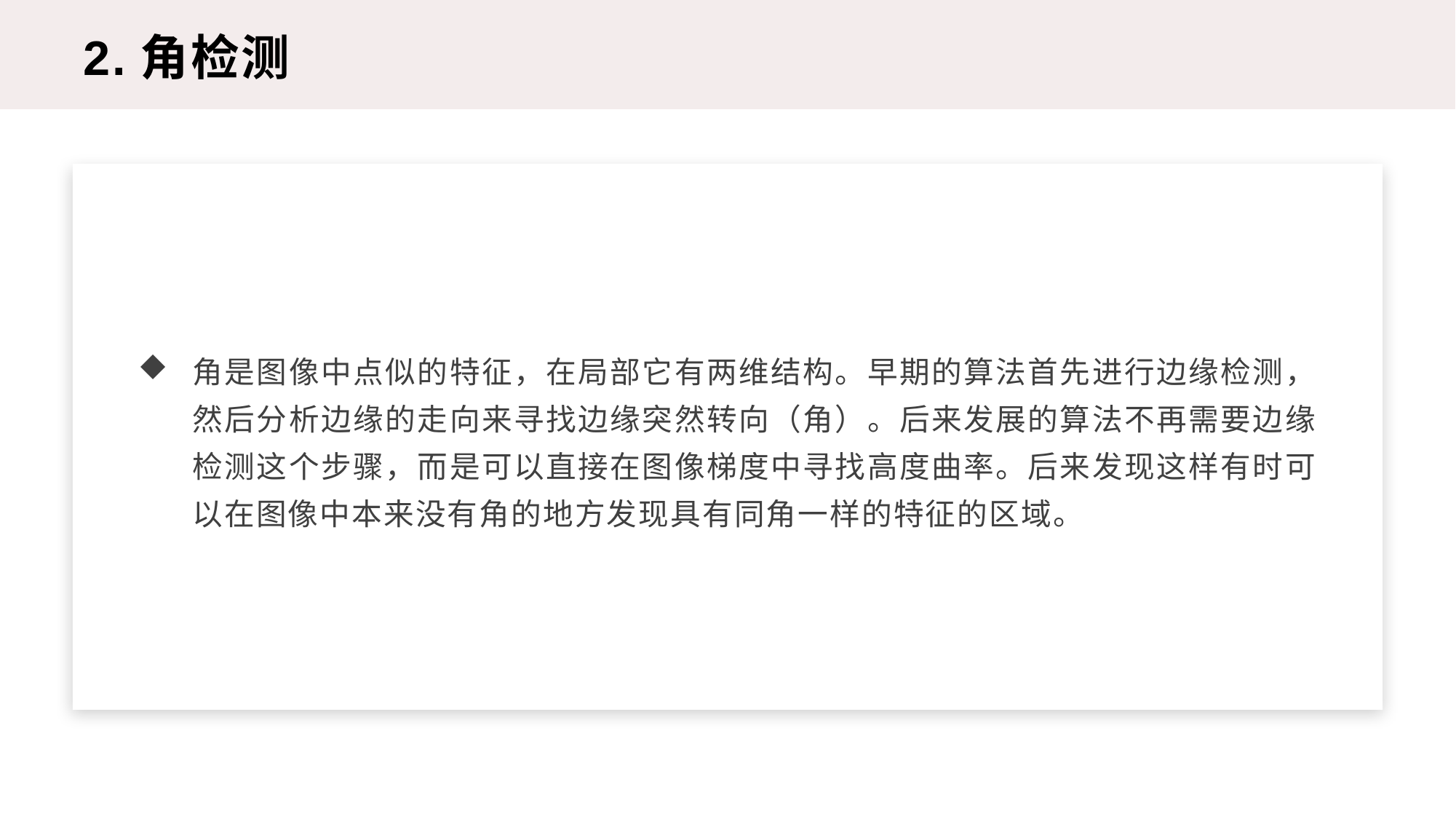

2.角检测

角是图像中点似的特征，在局部它有两维结构。早期的算法首先进行边缘检测，然后分析边缘的走向来寻找边缘突然转向（角）。后来发展的算法不再需要边缘检测这个步骤，而是可以直接在图像梯度中寻找高度曲率。后来发现这样有时可以在图像中本来没有角的地方发现具有同角一样的特征的区域。